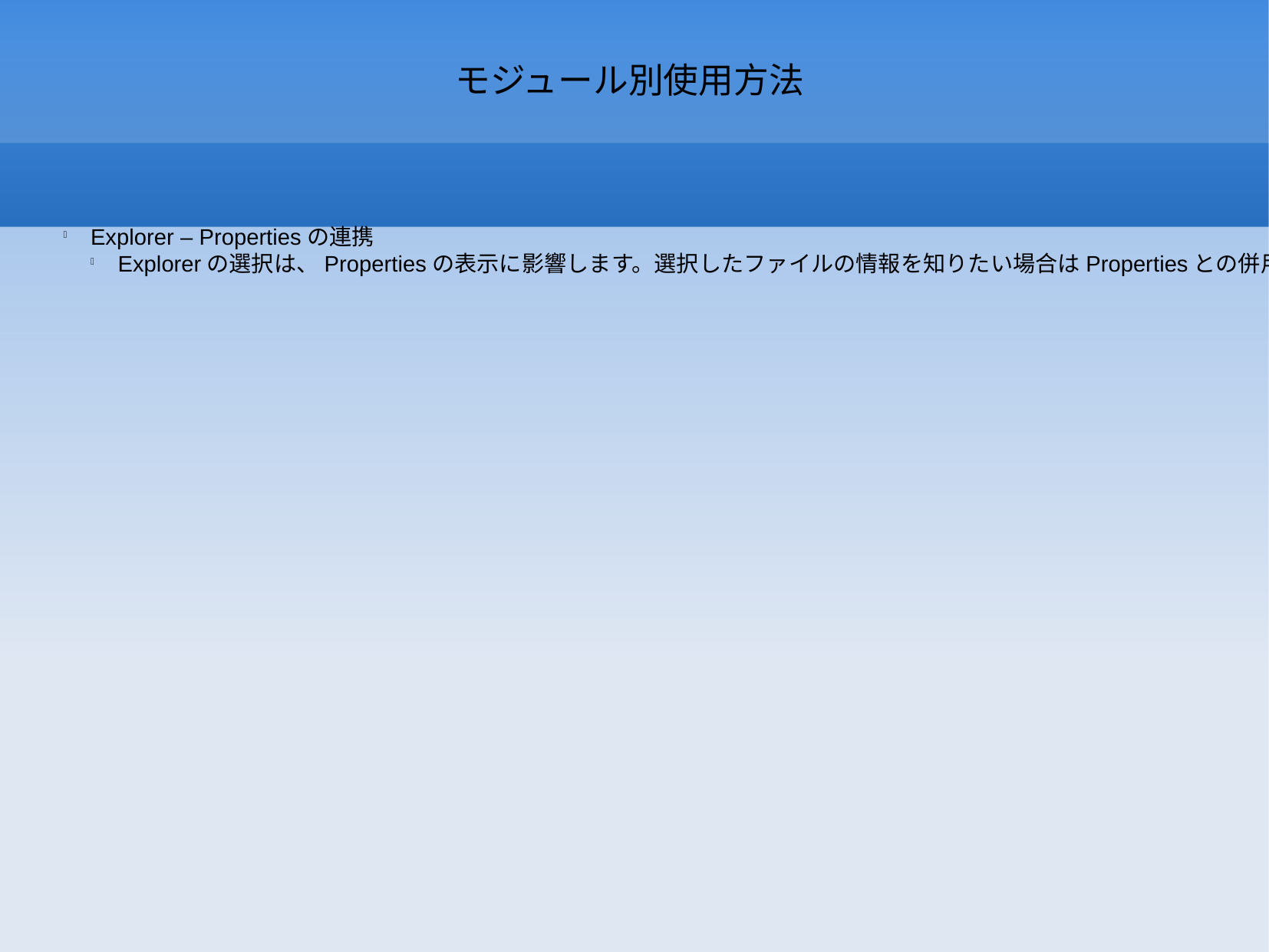

モジュール別使用方法
Explorer – Propertiesの連携
Explorerの選択は、Propertiesの表示に影響します。選択したファイルの情報を知りたい場合はPropertiesとの併用が便利です。